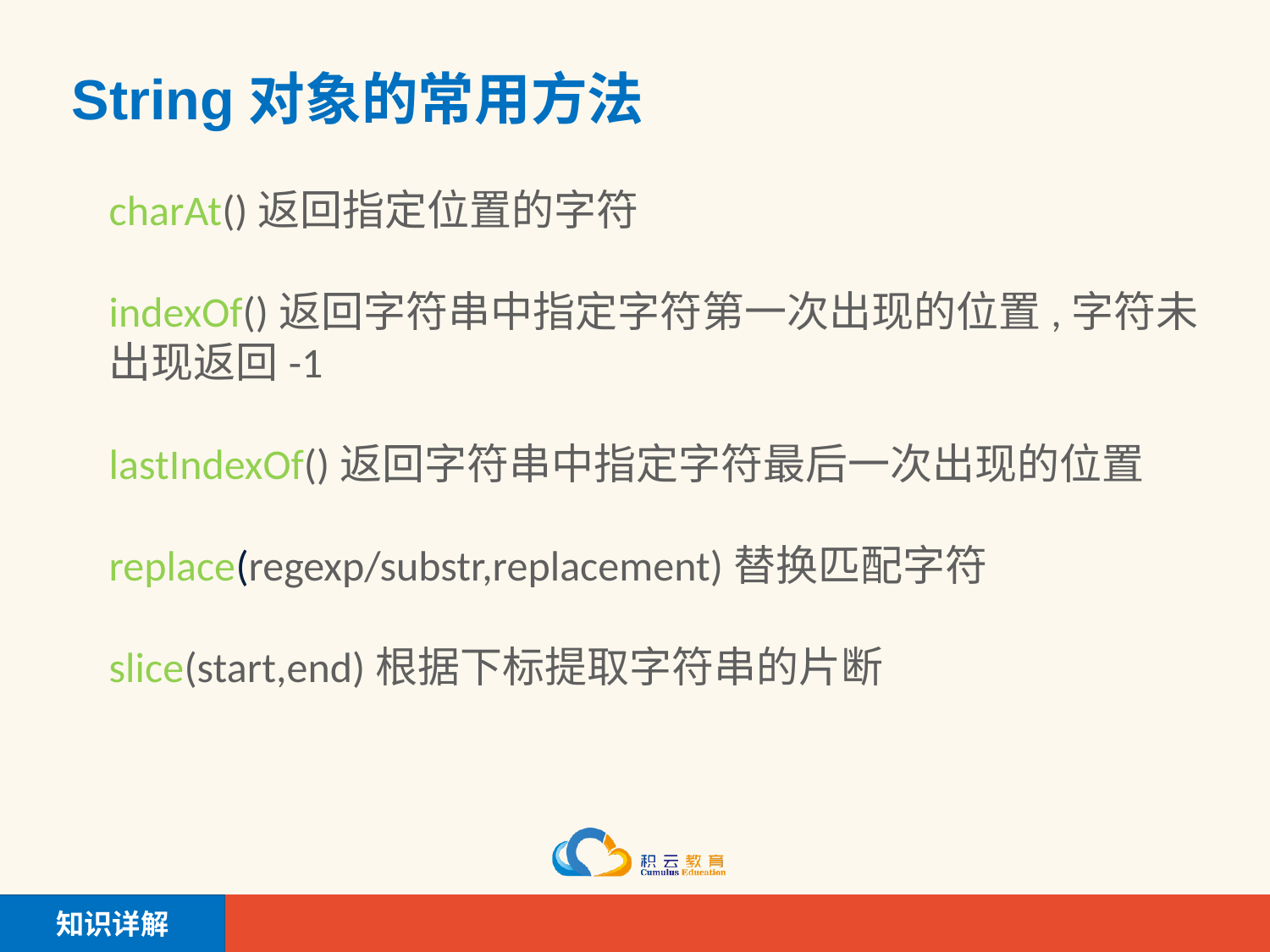

# String对象的常用方法
charAt()返回指定位置的字符

indexOf()返回字符串中指定字符第一次出现的位置,字符未出现返回-1

lastIndexOf()返回字符串中指定字符最后一次出现的位置

replace(regexp/substr,replacement)替换匹配字符

slice(start,end)根据下标提取字符串的片断